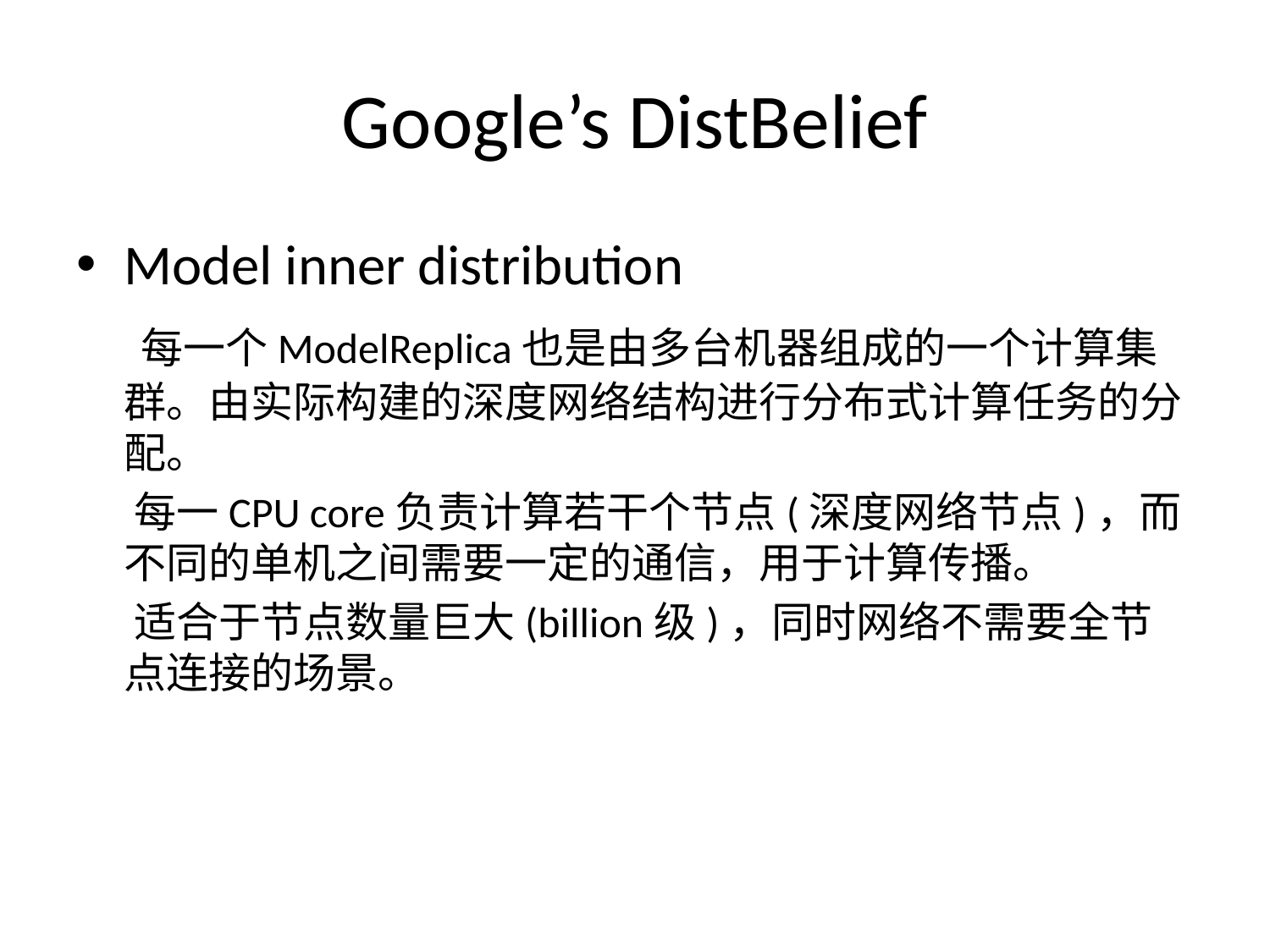

# Google’s DistBelief
Model inner distribution
    每一个ModelReplica也是由多台机器组成的一个计算集群。由实际构建的深度网络结构进行分布式计算任务的分配。
     每一CPU core负责计算若干个节点(深度网络节点)，而不同的单机之间需要一定的通信，用于计算传播。
     适合于节点数量巨大(billion级)，同时网络不需要全节点连接的场景。